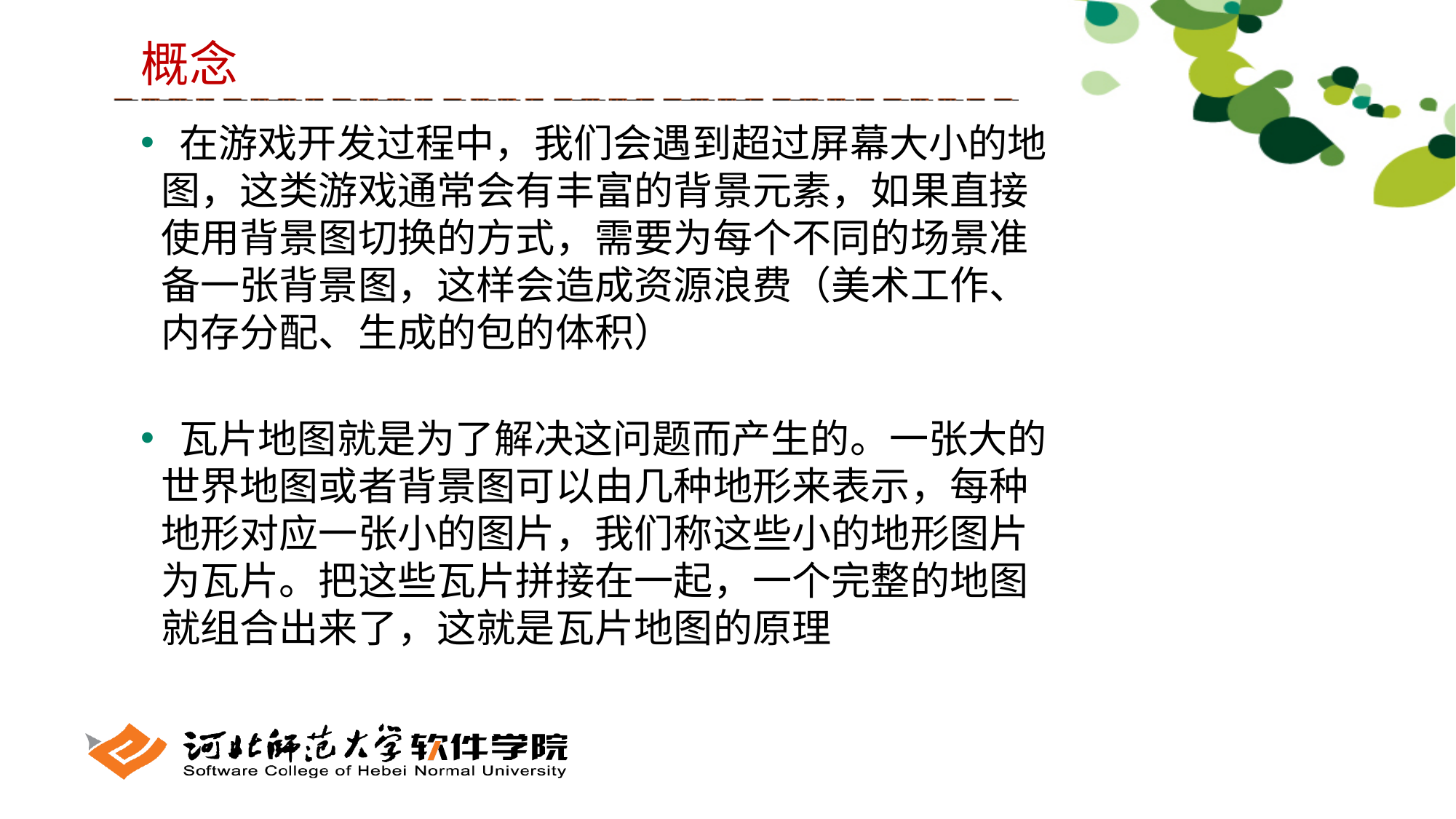

概念
 在游戏开发过程中，我们会遇到超过屏幕大小的地图，这类游戏通常会有丰富的背景元素，如果直接使用背景图切换的方式，需要为每个不同的场景准备一张背景图，这样会造成资源浪费（美术工作、内存分配、生成的包的体积）

 瓦片地图就是为了解决这问题而产生的。一张大的世界地图或者背景图可以由几种地形来表示，每种地形对应一张小的图片，我们称这些小的地形图片为瓦片。把这些瓦片拼接在一起，一个完整的地图就组合出来了，这就是瓦片地图的原理